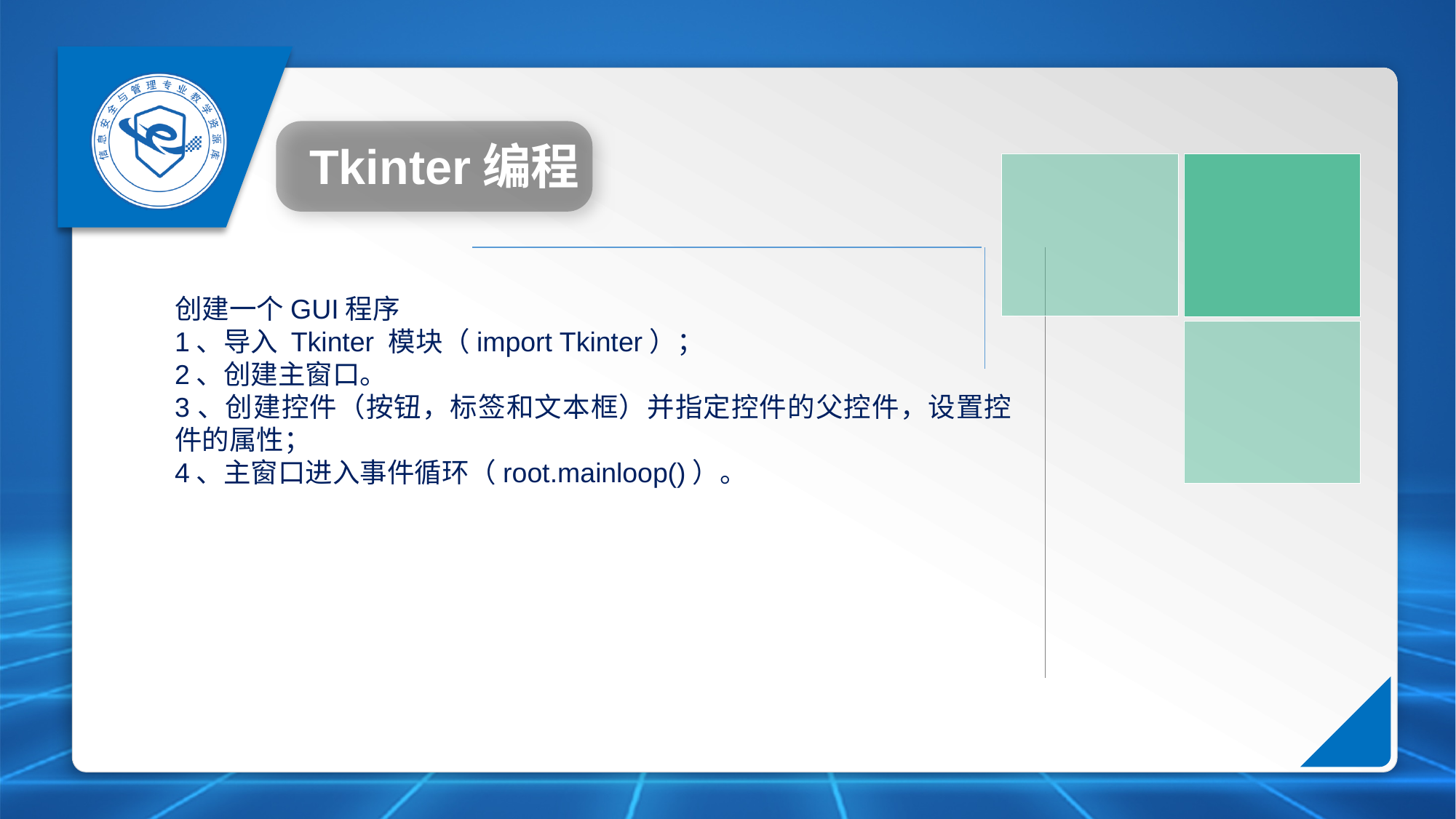

Tkinter编程

创建一个GUI程序
1、导入 Tkinter 模块（import Tkinter）；
2、创建主窗口。
3、创建控件（按钮，标签和文本框）并指定控件的父控件，设置控件的属性；
4、主窗口进入事件循环（root.mainloop()）。